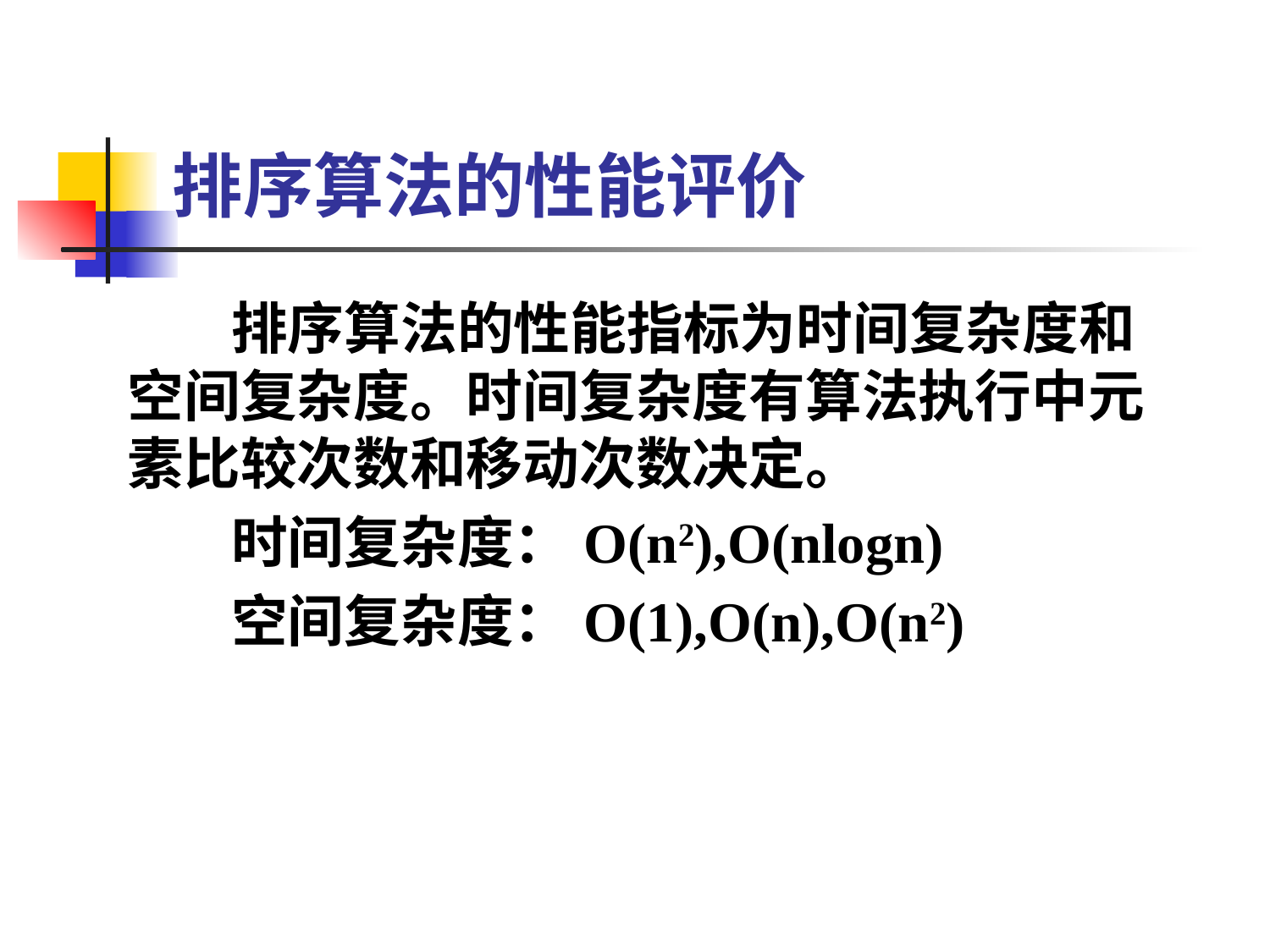

# 排序算法的性能评价
       排序算法的性能指标为时间复杂度和空间复杂度。时间复杂度有算法执行中元素比较次数和移动次数决定。
       时间复杂度：O(n2),O(nlogn)
       空间复杂度：O(1),O(n),O(n2)
6